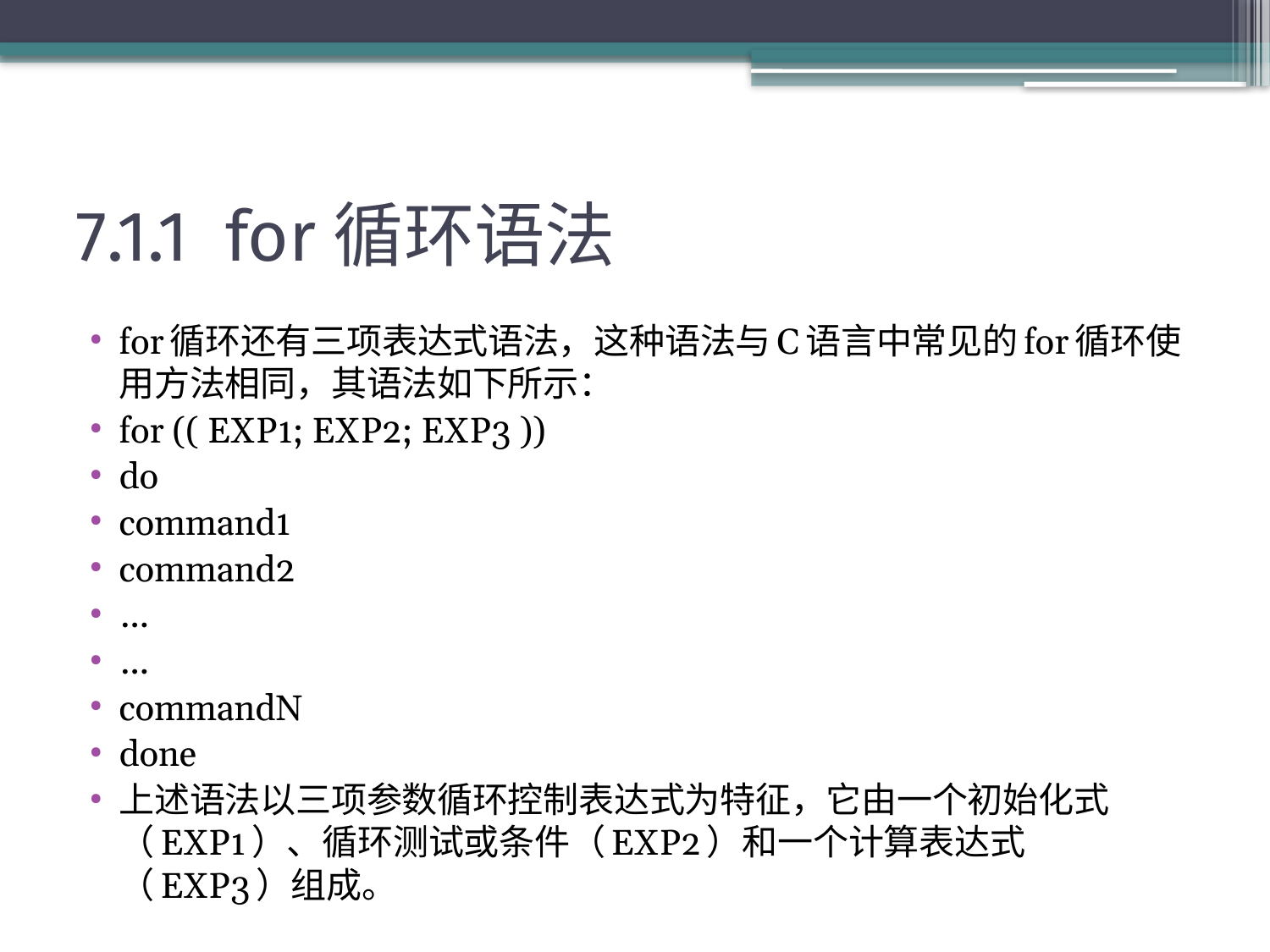

# 7.1.1  for循环语法
for循环还有三项表达式语法，这种语法与C语言中常见的for循环使用方法相同，其语法如下所示：
for (( EXP1; EXP2; EXP3 ))
do
command1
command2
…
…
commandN
done
上述语法以三项参数循环控制表达式为特征，它由一个初始化式（EXP1）、循环测试或条件（EXP2）和一个计算表达式（EXP3）组成。